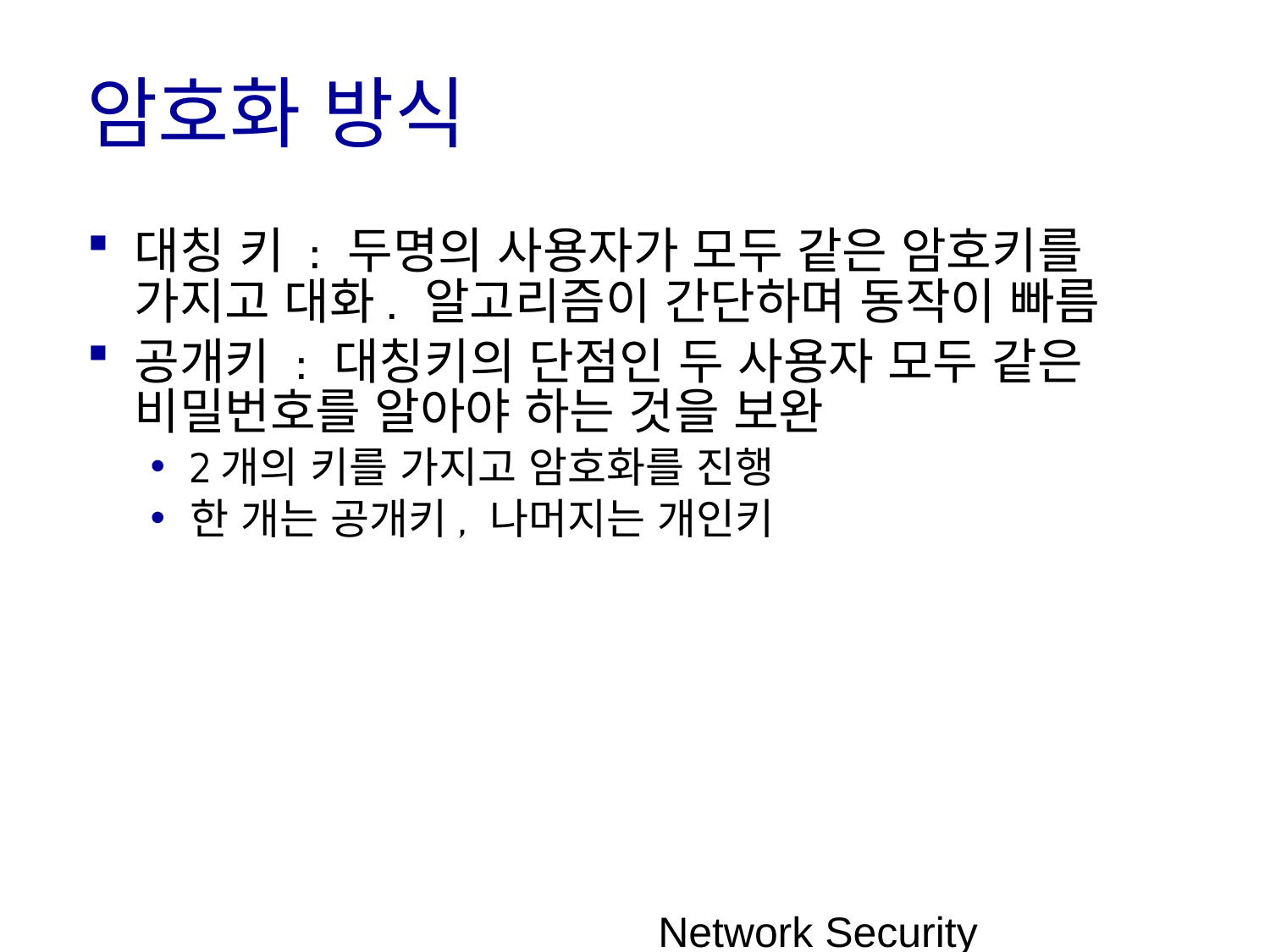

# 암호화 방식
대칭 키 : 두명의 사용자가 모두 같은 암호키를 가지고 대화. 알고리즘이 간단하며 동작이 빠름
공개키 : 대칭키의 단점인 두 사용자 모두 같은 비밀번호를 알아야 하는 것을 보완
2개의 키를 가지고 암호화를 진행
한 개는 공개키, 나머지는 개인키

Network Security